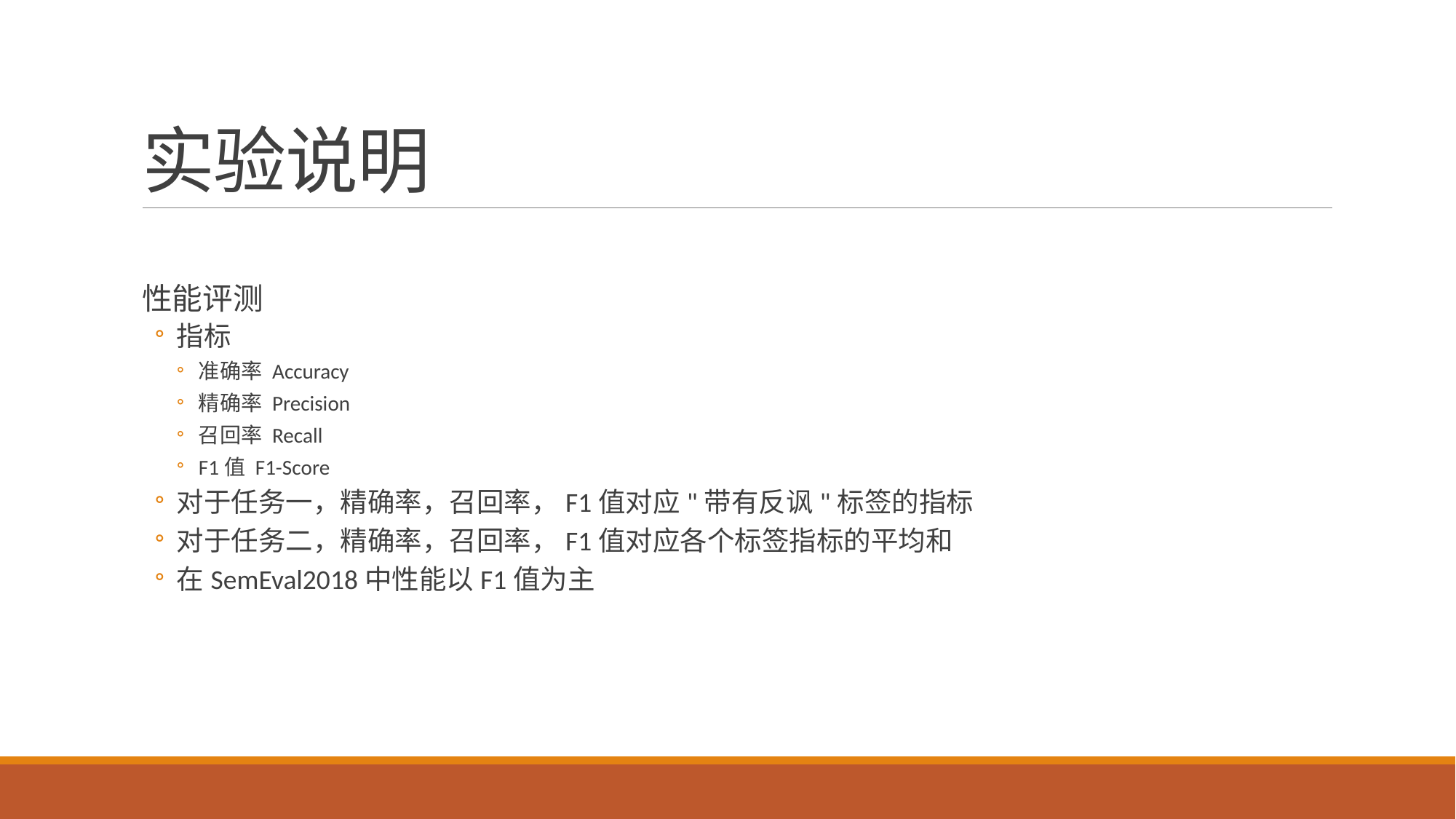

# 实验说明

性能评测
指标
准确率 Accuracy
精确率 Precision
召回率 Recall
F1值 F1-Score
对于任务一，精确率，召回率，F1值对应"带有反讽"标签的指标
对于任务二，精确率，召回率，F1值对应各个标签指标的平均和
在SemEval2018中性能以F1值为主